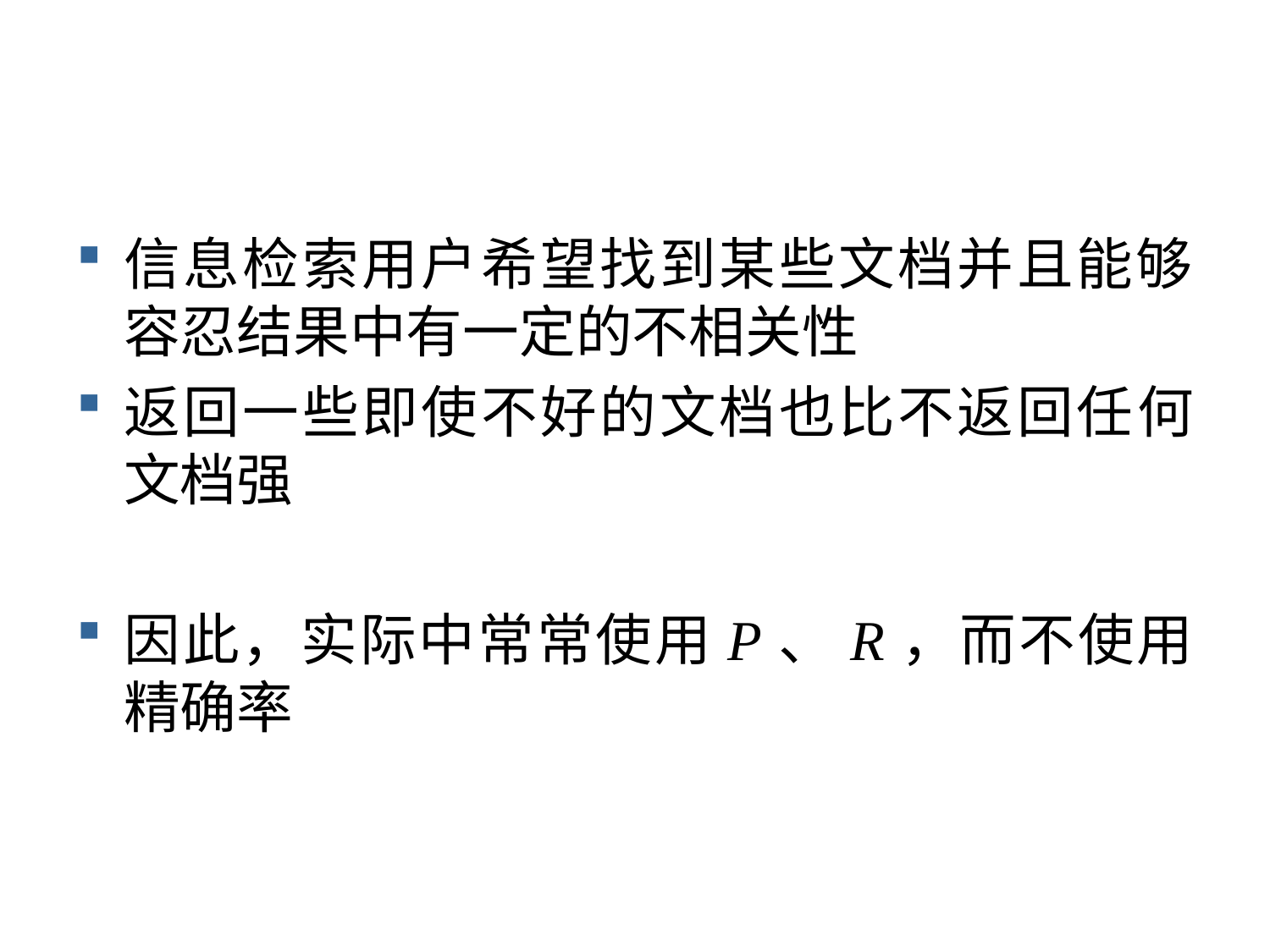

#
信息检索用户希望找到某些文档并且能够容忍结果中有一定的不相关性
返回一些即使不好的文档也比不返回任何文档强

因此，实际中常常使用P、R，而不使用精确率